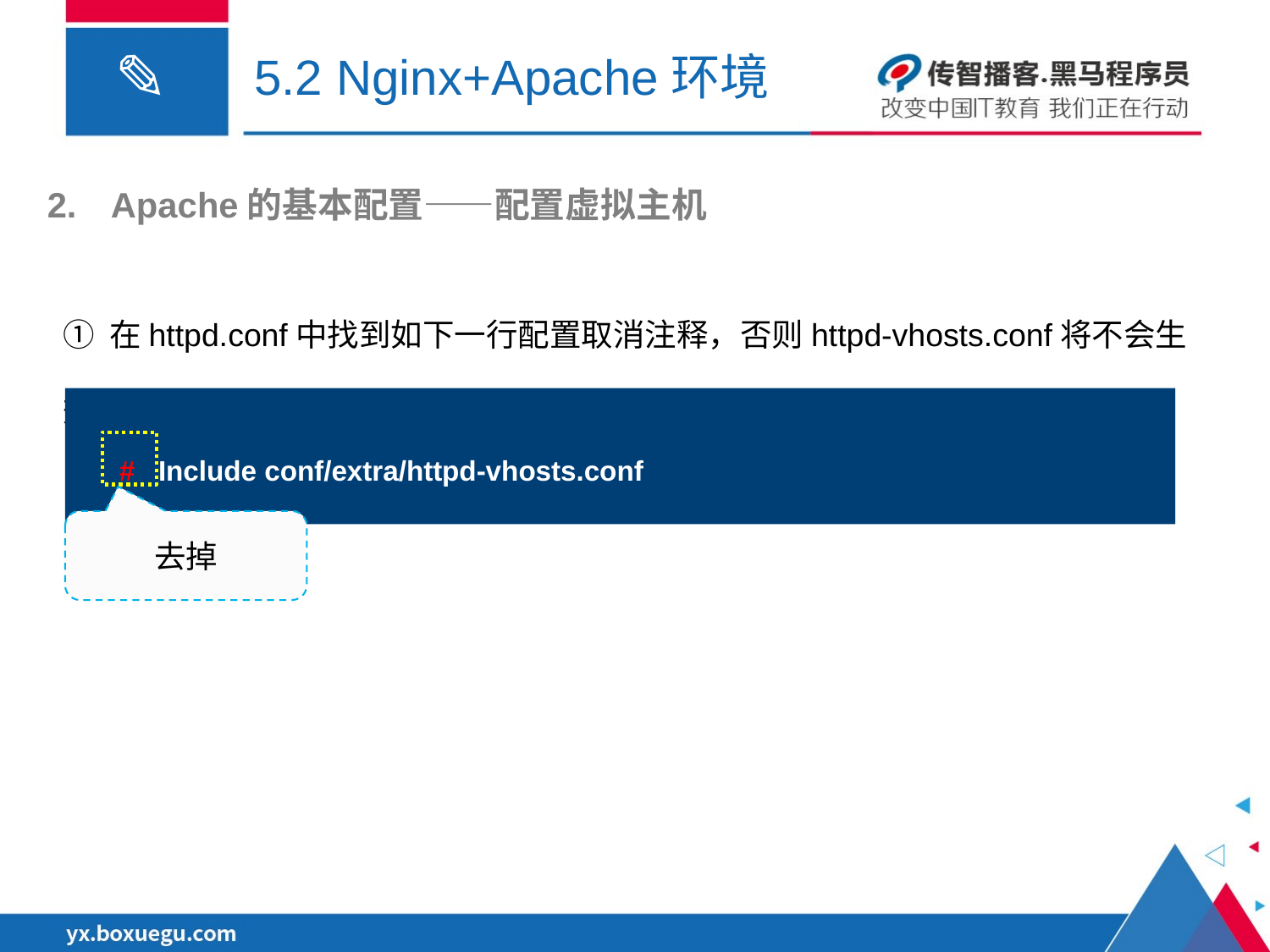

# 5.2 Nginx+Apache环境
Apache的基本配置——配置虚拟主机
① 在httpd.conf中找到如下一行配置取消注释，否则httpd-vhosts.conf将不会生效。

#   Include conf/extra/httpd-vhosts.conf

去掉